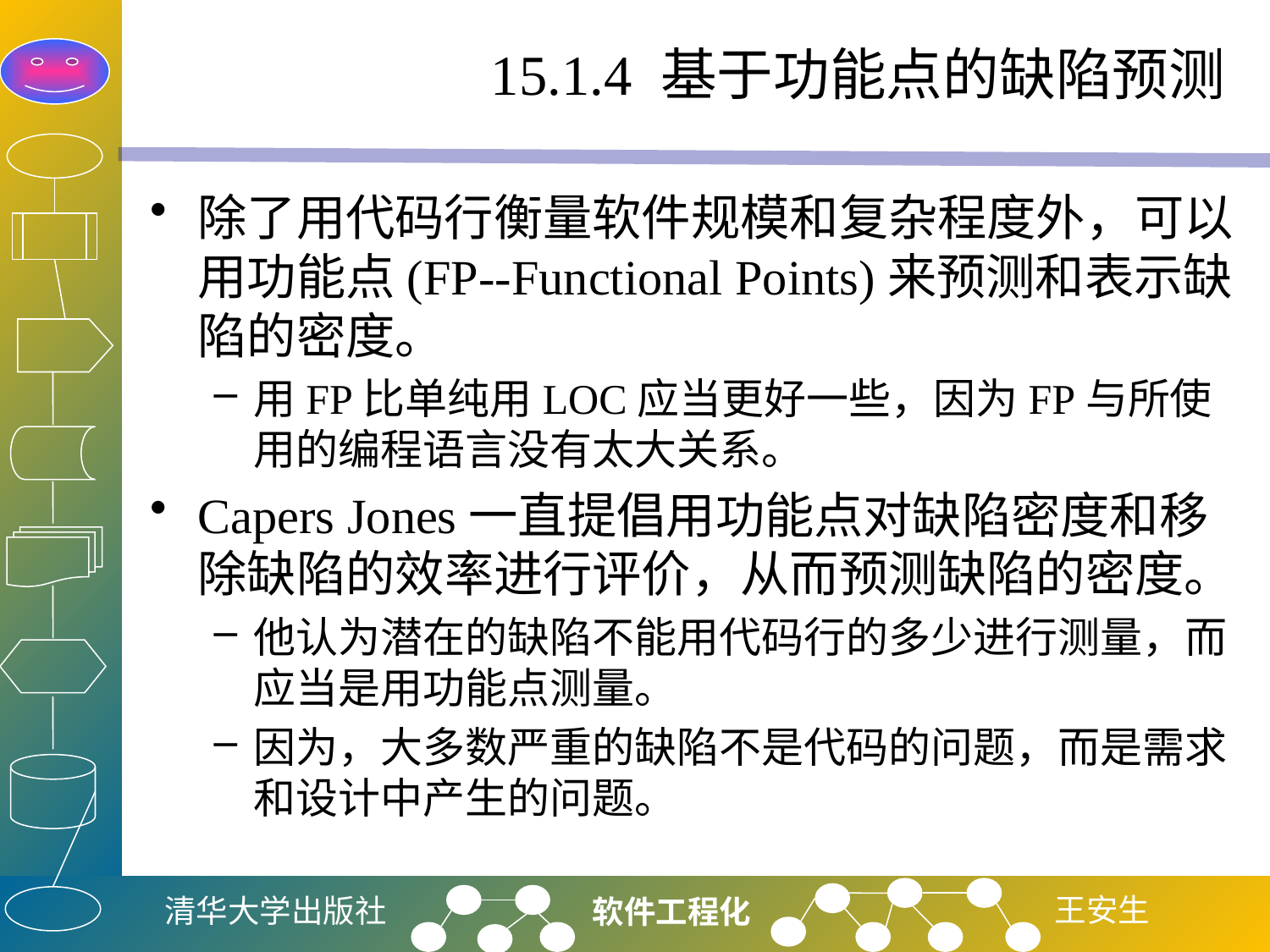

# 15.1.4 基于功能点的缺陷预测
除了用代码行衡量软件规模和复杂程度外，可以用功能点(FP--Functional Points)来预测和表示缺陷的密度。
用FP比单纯用LOC应当更好一些，因为FP与所使用的编程语言没有太大关系。
Capers Jones一直提倡用功能点对缺陷密度和移除缺陷的效率进行评价，从而预测缺陷的密度。
他认为潜在的缺陷不能用代码行的多少进行测量，而应当是用功能点测量。
因为，大多数严重的缺陷不是代码的问题，而是需求和设计中产生的问题。